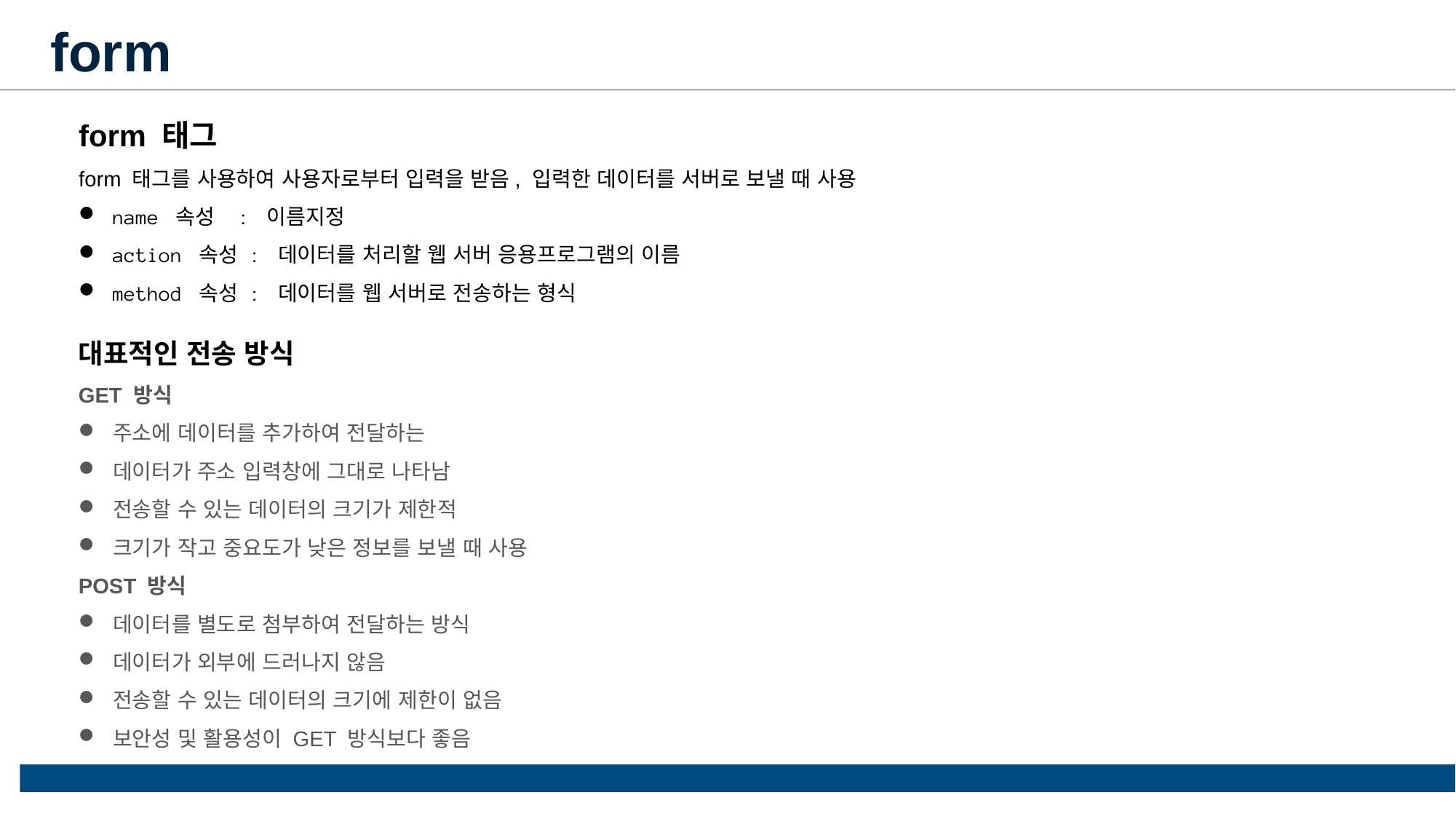

form
form 태그
form 태그를 사용하여 사용자로부터 입력을 받음, 입력한 데이터를 서버로 보낼 때 사용
name 속성   : 이름지정
action 속성 : 데이터를 처리할 웹 서버 응용프로그램의 이름
method 속성 : 데이터를 웹 서버로 전송하는 형식

대표적인 전송 방식
GET 방식
주소에 데이터를 추가하여 전달하는
데이터가 주소 입력창에 그대로 나타남
전송할 수 있는 데이터의 크기가 제한적
크기가 작고 중요도가 낮은 정보를 보낼 때 사용
POST 방식
데이터를 별도로 첨부하여 전달하는 방식
데이터가 외부에 드러나지 않음
전송할 수 있는 데이터의 크기에 제한이 없음
보안성 및 활용성이 GET 방식보다 좋음